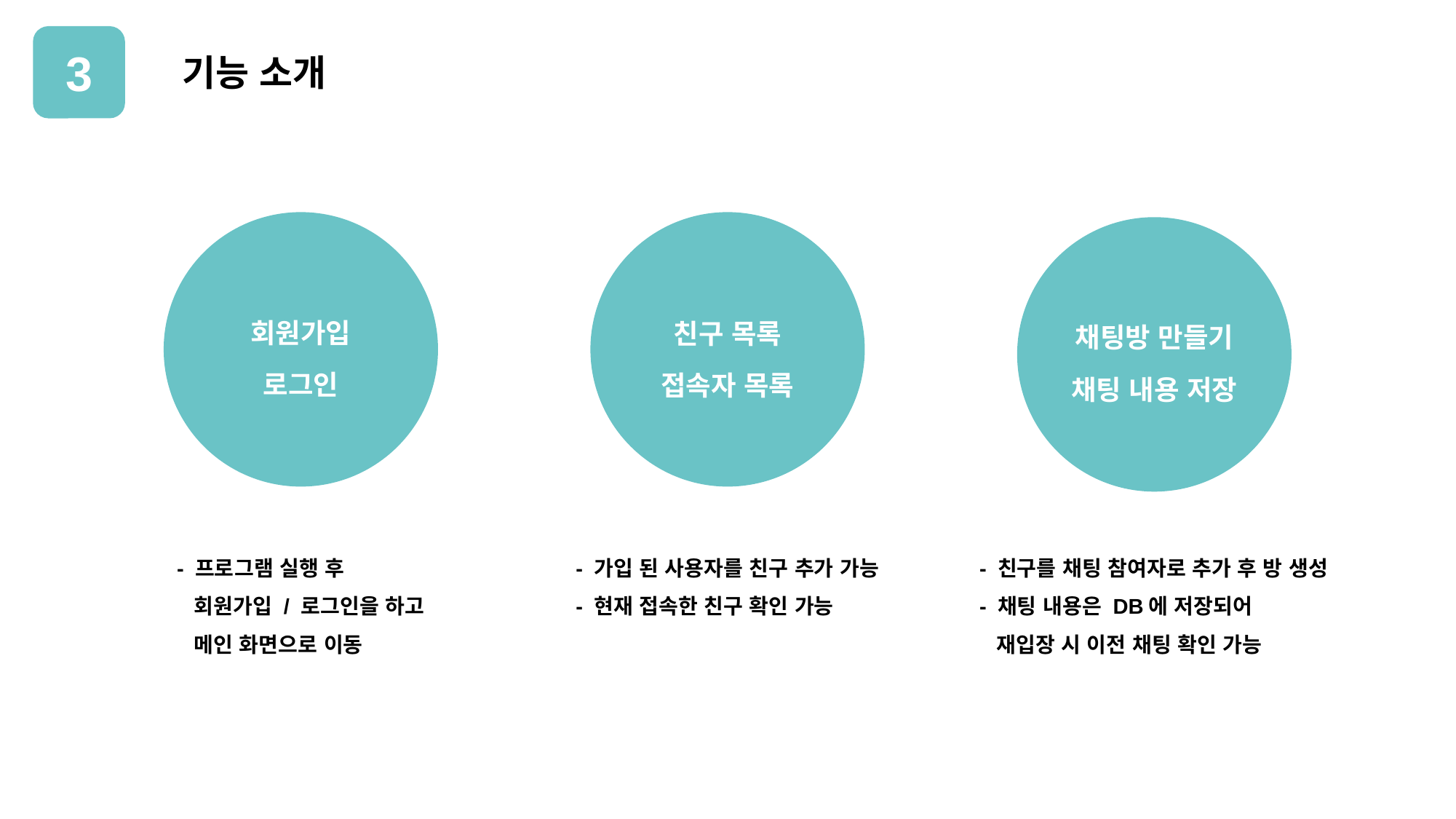

3
기능 소개

회원가입
로그인

친구 목록

접속자 목록

채팅방 만들기
채팅 내용 저장
- 프로그램 실행 후
  회원가입 / 로그인을 하고
  메인 화면으로 이동
- 가입 된 사용자를 친구 추가 가능
- 현재 접속한 친구 확인 가능
- 친구를 채팅 참여자로 추가 후 방 생성
- 채팅 내용은 DB에 저장되어
  재입장 시 이전 채팅 확인 가능